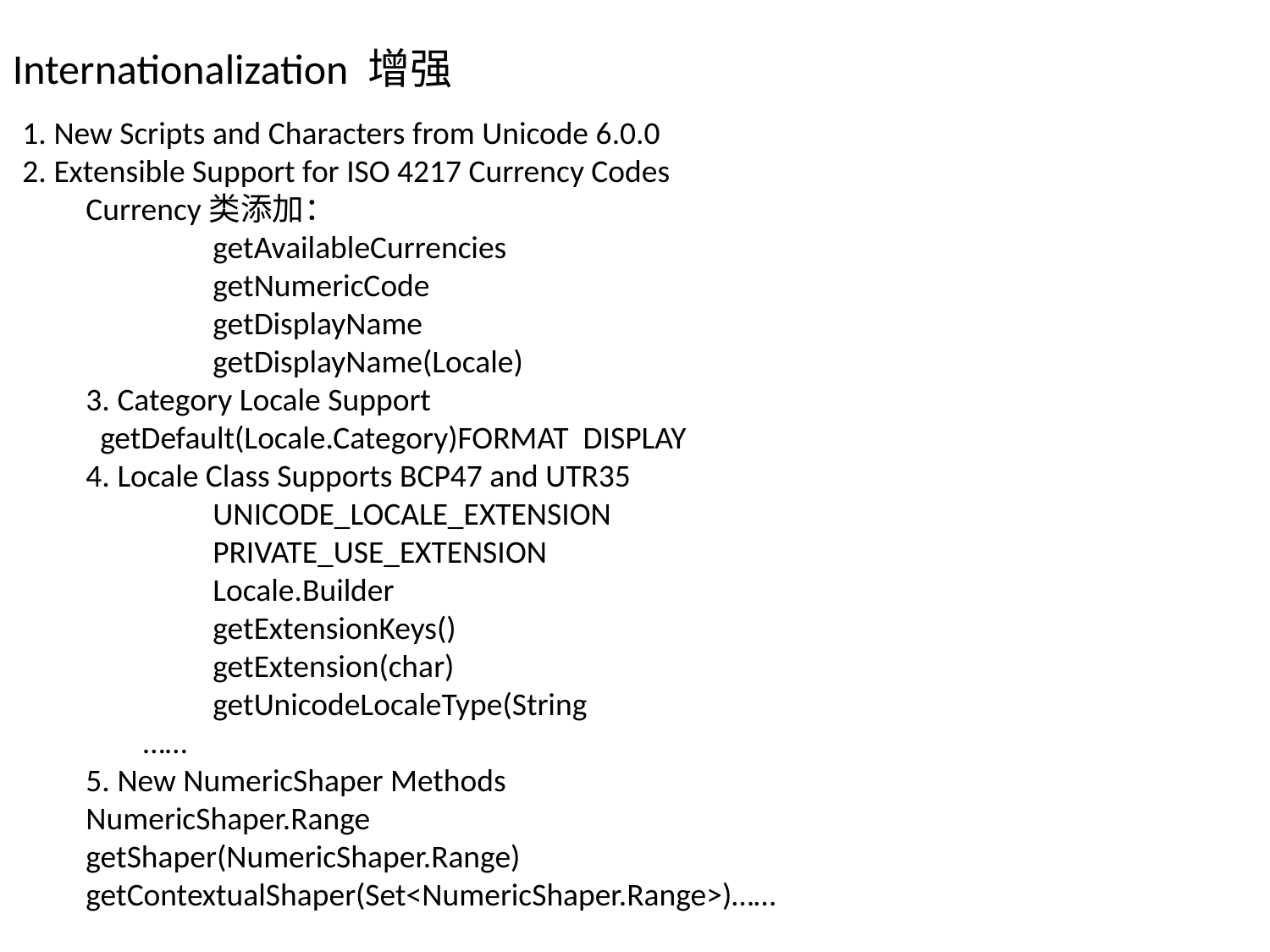

Internationalization 增强
1. New Scripts and Characters from Unicode 6.0.0
2. Extensible Support for ISO 4217 Currency Codes
Currency类添加：
	getAvailableCurrencies
	getNumericCode
	getDisplayName
	getDisplayName(Locale)
3. Category Locale Support
  getDefault(Locale.Category)FORMAT  DISPLAY
4. Locale Class Supports BCP47 and UTR35
	UNICODE_LOCALE_EXTENSION
	PRIVATE_USE_EXTENSION
	Locale.Builder
	getExtensionKeys()
	getExtension(char)
	getUnicodeLocaleType(String
        ……
5. New NumericShaper Methods
NumericShaper.Range
getShaper(NumericShaper.Range)
getContextualShaper(Set<NumericShaper.Range>)……